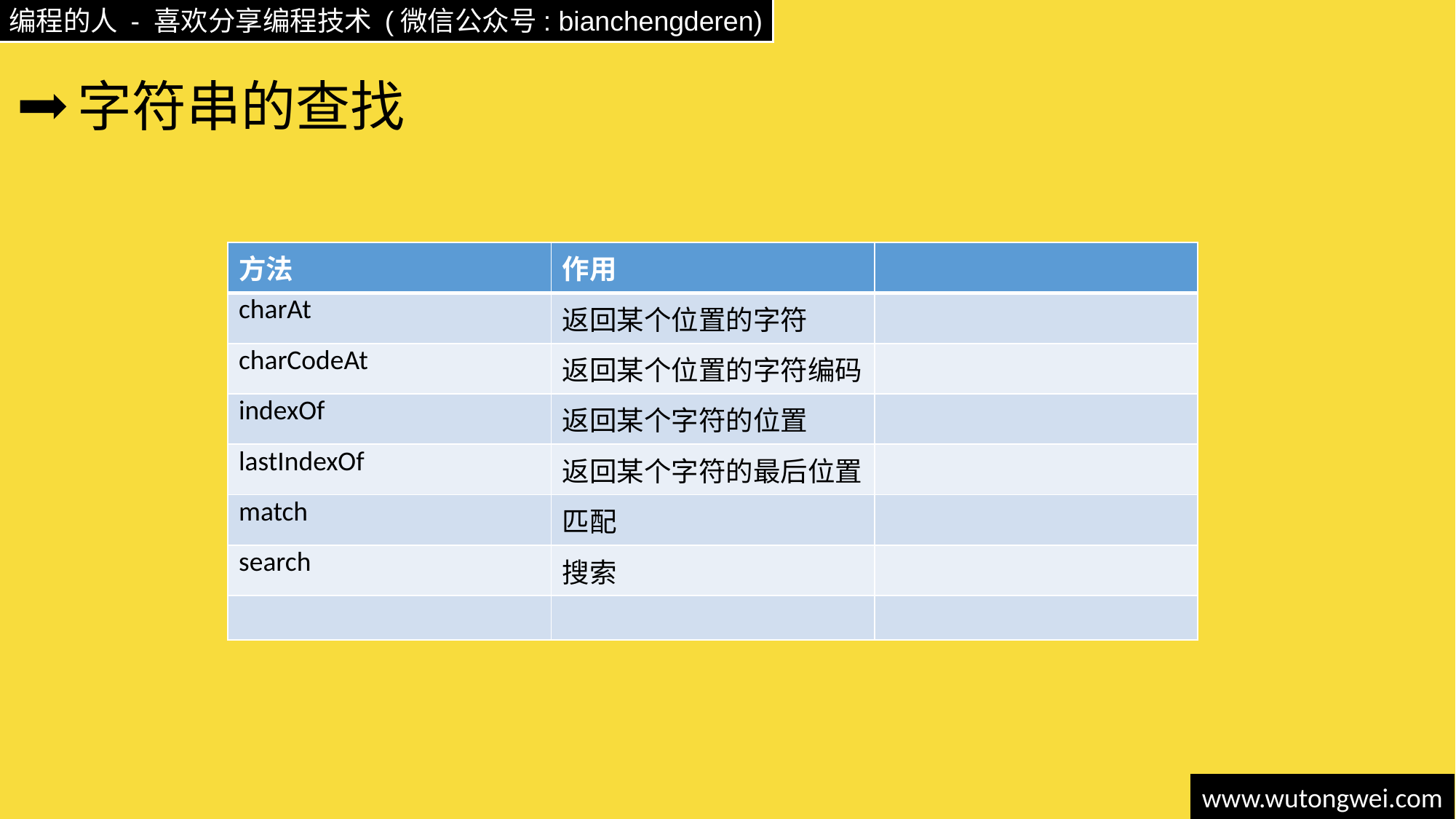

# 字符串的查找
| 方法 | 作用 |  |
| --- | --- | --- |
| charAt | 返回某个位置的字符 |  |
| charCodeAt | 返回某个位置的字符编码 |  |
| indexOf | 返回某个字符的位置 |  |
| lastIndexOf | 返回某个字符的最后位置 |  |
| match | 匹配 |  |
| search | 搜索 |  |
|  |  |  |